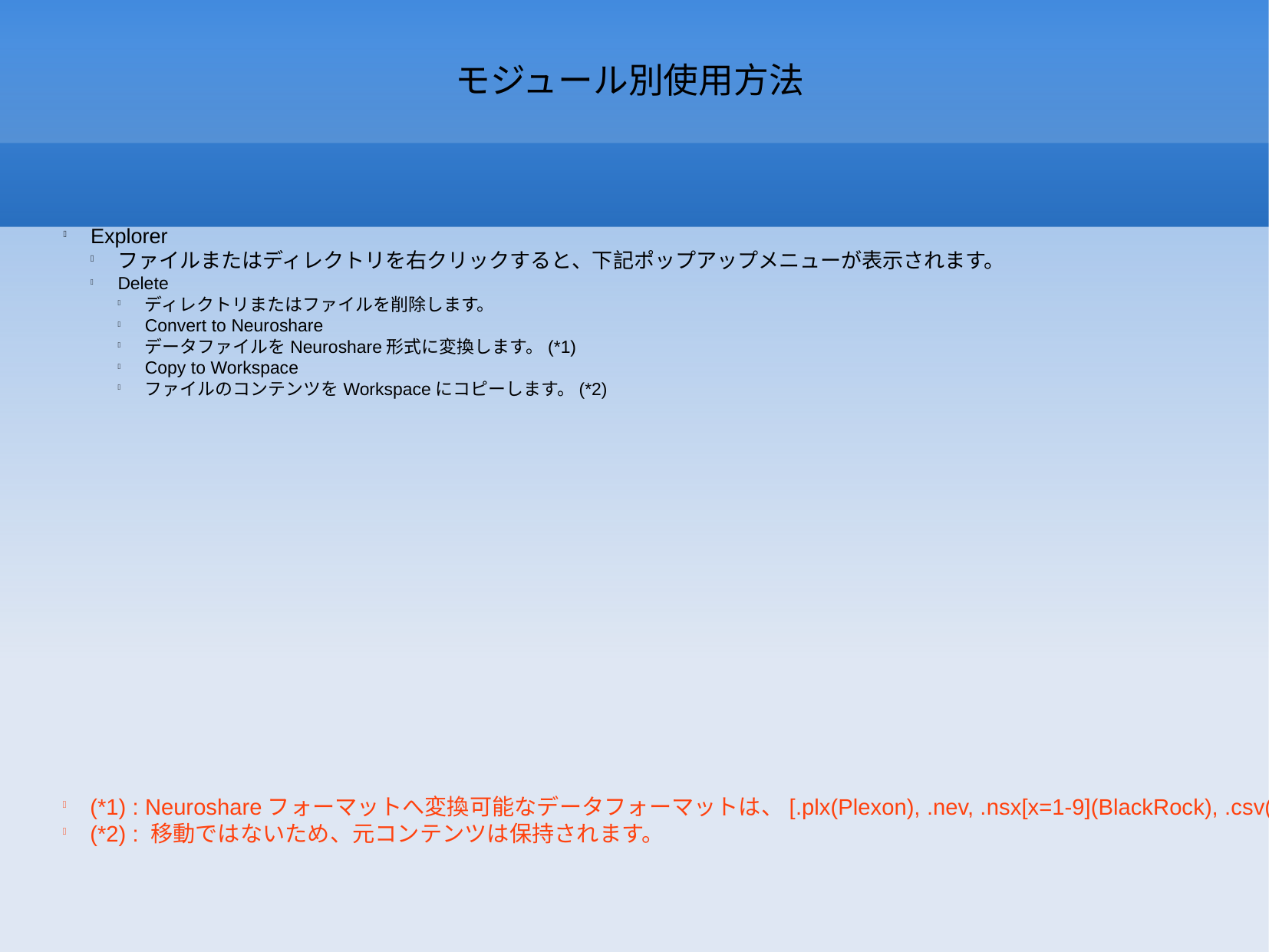

モジュール別使用方法
Explorer
ファイルまたはディレクトリを右クリックすると、下記ポップアップメニューが表示されます。
Delete
ディレクトリまたはファイルを削除します。
Convert to Neuroshare
データファイルをNeuroshare形式に変換します。(*1)
Copy to Workspace
ファイルのコンテンツをWorkspaceにコピーします。(*2)
(*1) : Neuroshareフォーマットへ変換可能なデータフォーマットは、[.plx(Plexon), .nev, .nsx[x=1-9](BlackRock), .csv(ATRCSV)]です。尚、Plexonファイルについては300MBを超えるファイルを変換する場合、メモリ不足が発生する可能性があります。
(*2) : 移動ではないため、元コンテンツは保持されます。